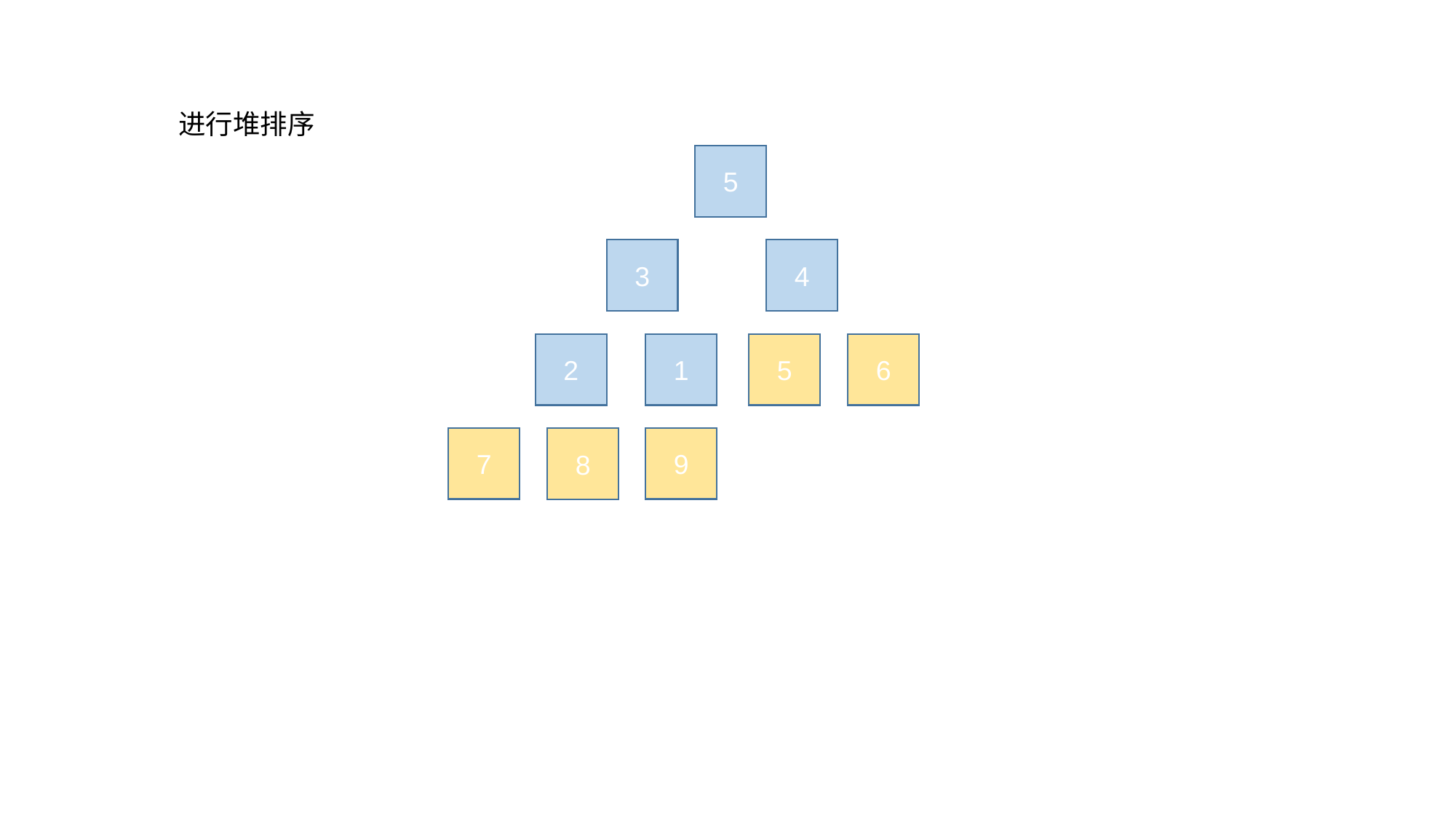

进行堆排序
5
3
4
2
1
5
6
7
9
8